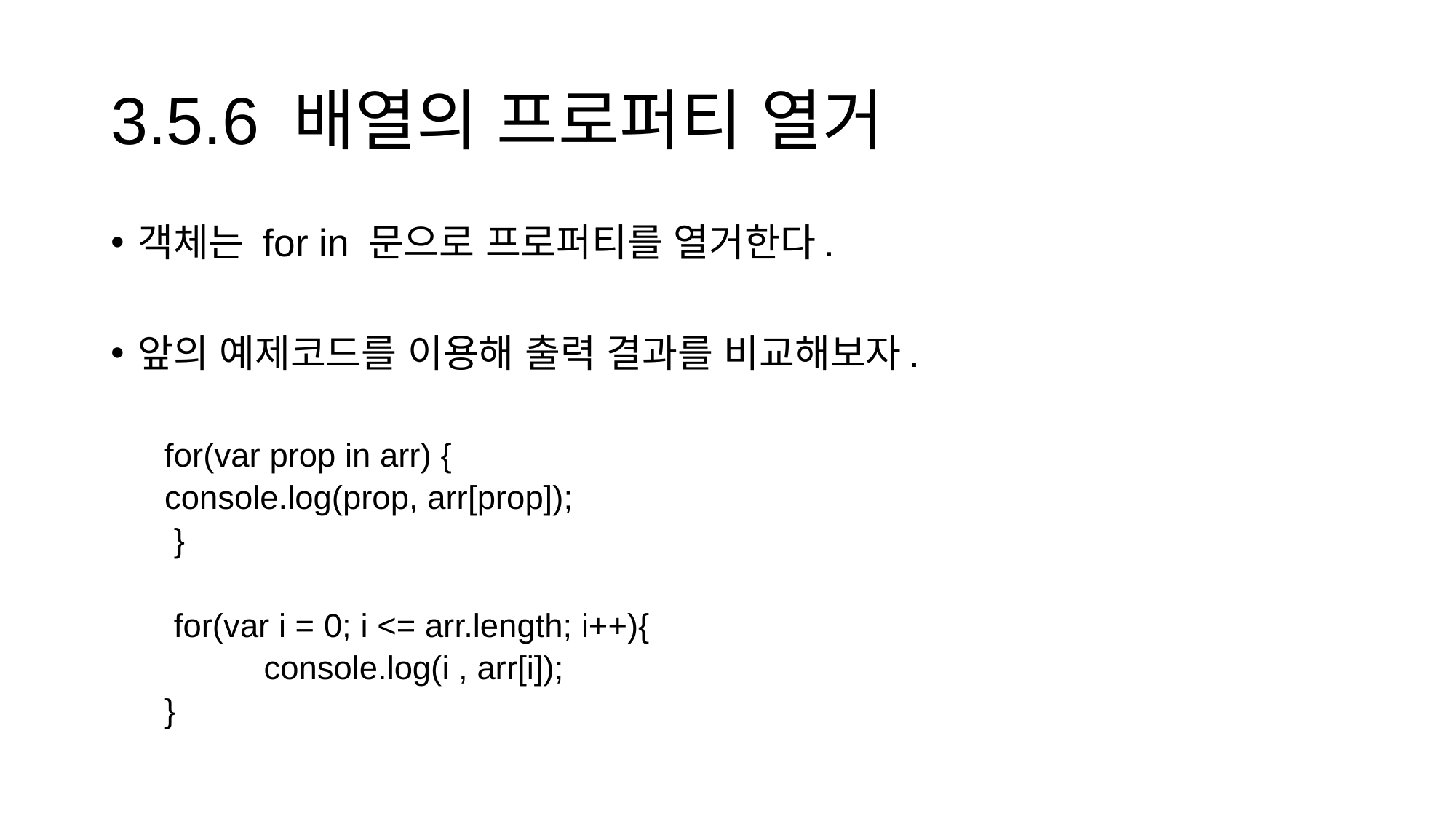

# 3.5.6 배열의 프로퍼티 열거
객체는 for in 문으로 프로퍼티를 열거한다.

앞의 예제코드를 이용해 출력 결과를 비교해보자.

for(var prop in arr) {
	console.log(prop, arr[prop]);
 }

 for(var i = 0; i <= arr.length; i++){
 	console.log(i , arr[i]);
}